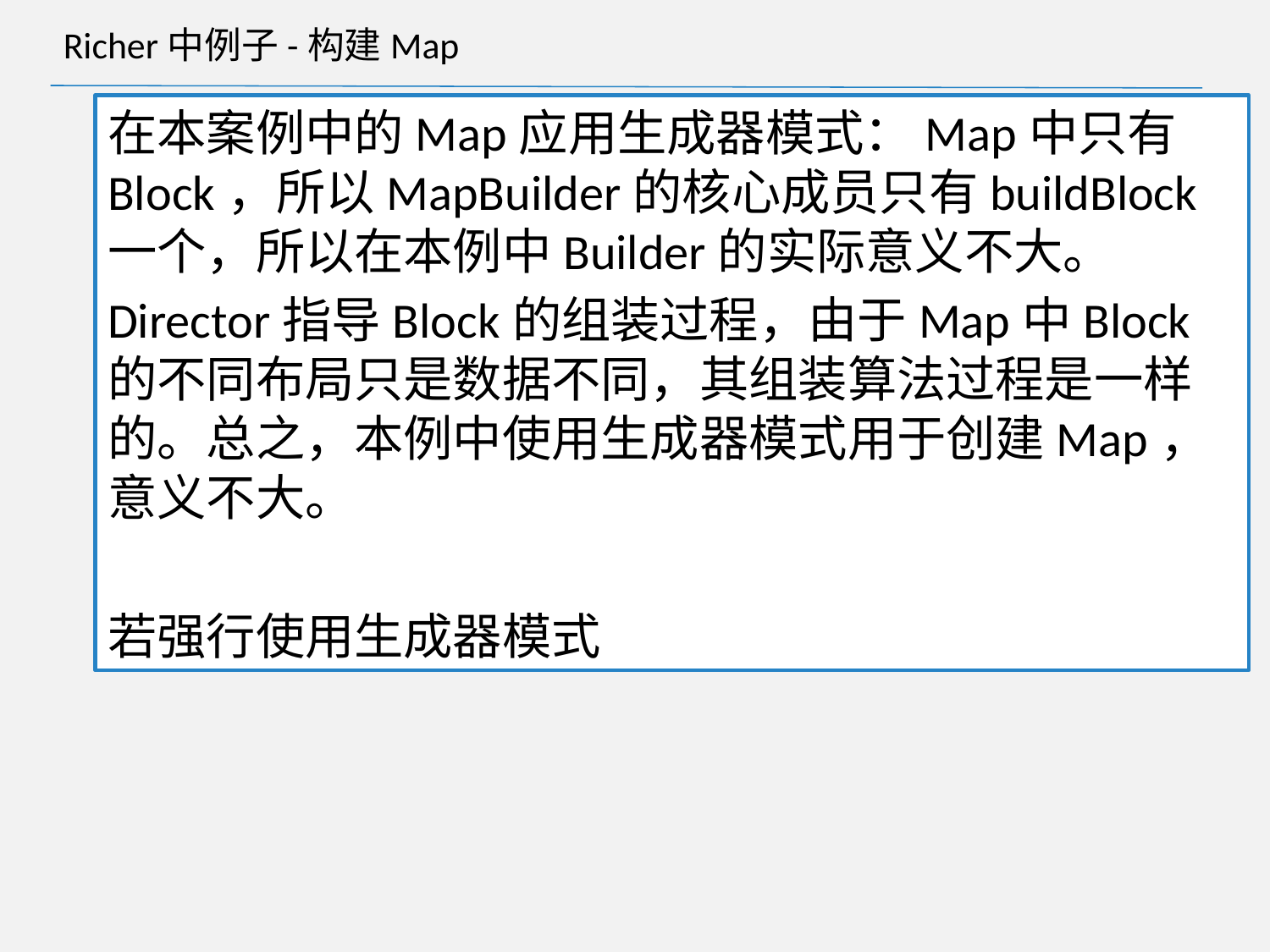

# Richer中例子-构建Map
在本案例中的Map应用生成器模式：Map中只有Block，所以MapBuilder的核心成员只有buildBlock一个，所以在本例中Builder的实际意义不大。
Director指导Block的组装过程，由于Map中Block的不同布局只是数据不同，其组装算法过程是一样的。总之，本例中使用生成器模式用于创建Map，意义不大。

若强行使用生成器模式